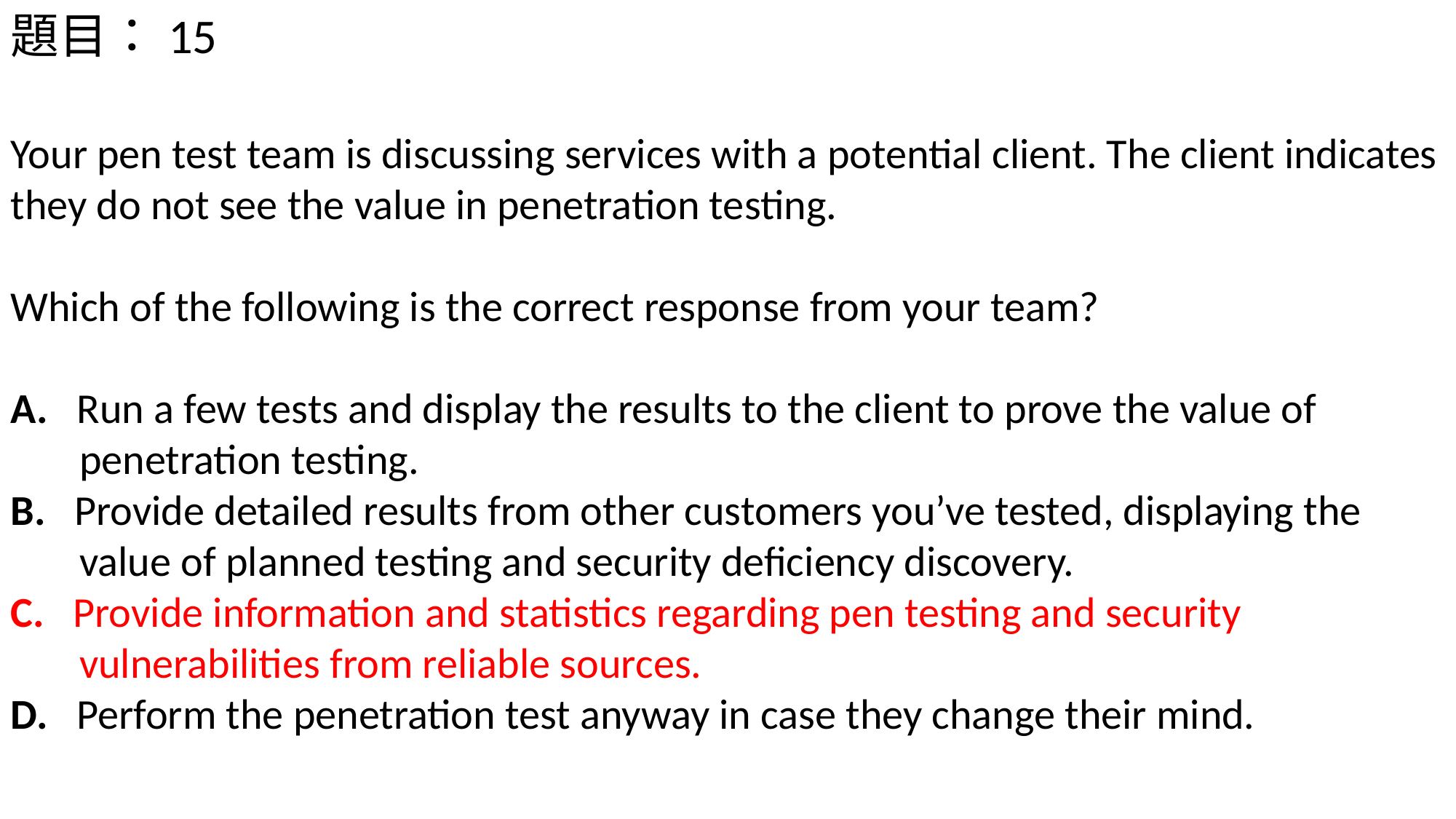

題目：15
Your pen test team is discussing services with a potential client. The client indicates they do not see the value in penetration testing.

Which of the following is the correct response from your team?

A.   Run a few tests and display the results to the client to prove the value of
penetration testing.
B.   Provide detailed results from other customers you’ve tested, displaying the
value of planned testing and security deficiency discovery.
C.   Provide information and statistics regarding pen testing and security
vulnerabilities from reliable sources.
D.   Perform the penetration test anyway in case they change their mind.